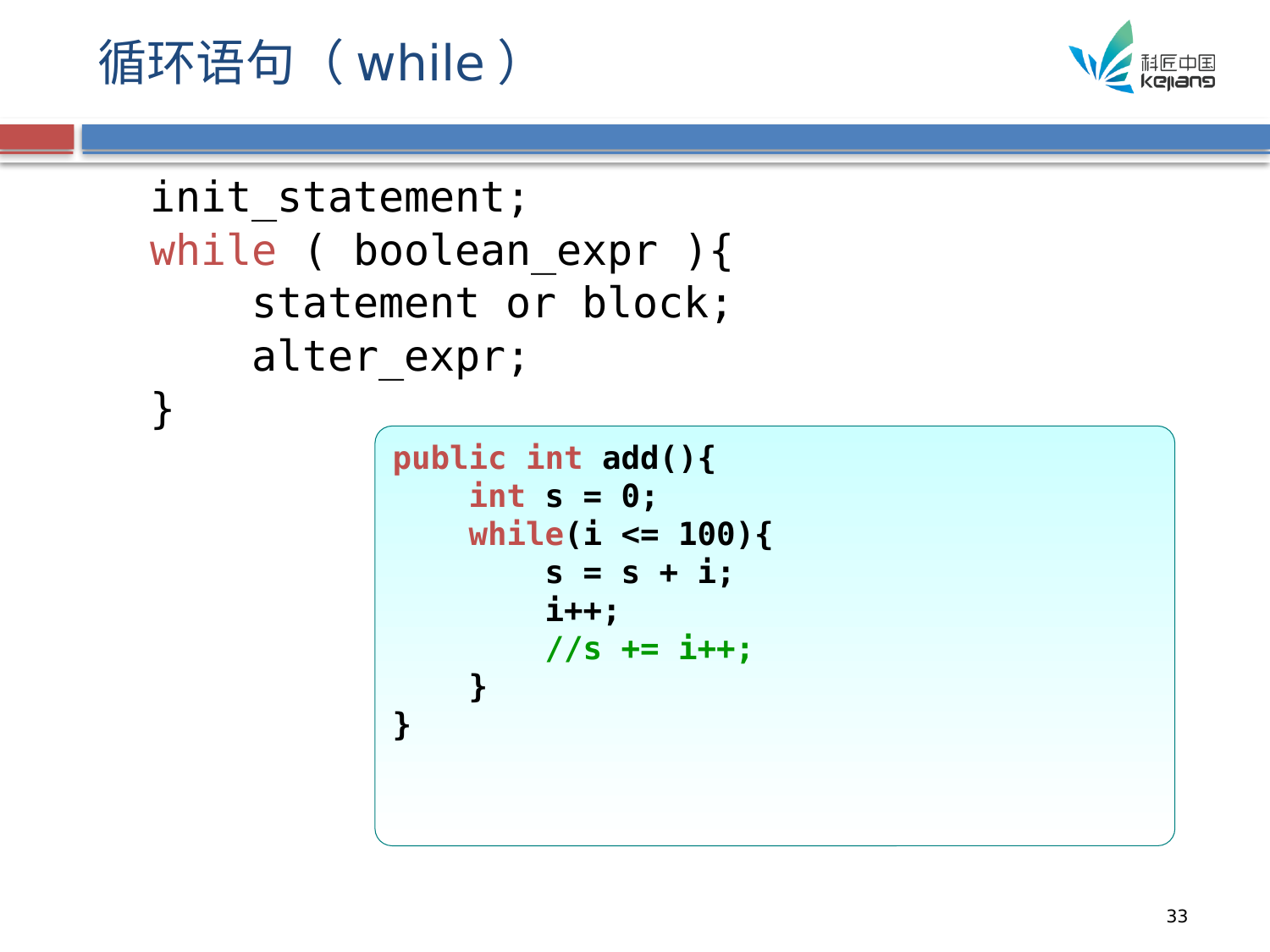

# 循环语句（while）
init_statement;
while ( boolean_expr ){
    statement or block;
    alter_expr;
}

public int add(){
    int s = 0;
    while(i <= 100){
        s = s + i;
        i++;
        //s += i++;
    }
}
33